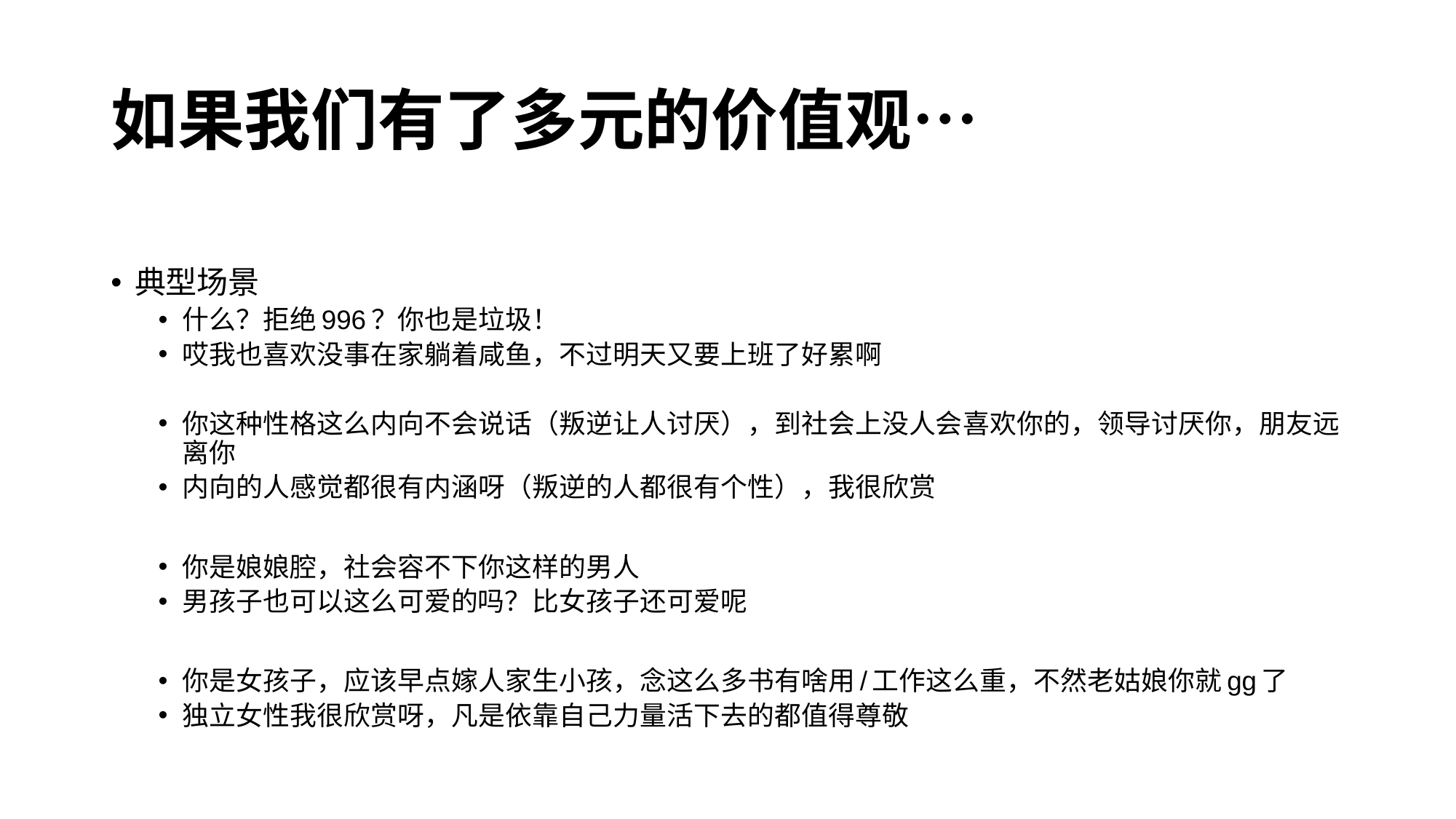

# 如果我们有了多元的价值观…

典型场景
什么？拒绝996？你也是垃圾！
哎我也喜欢没事在家躺着咸鱼，不过明天又要上班了好累啊

你这种性格这么内向不会说话（叛逆让人讨厌），到社会上没人会喜欢你的，领导讨厌你，朋友远离你
内向的人感觉都很有内涵呀（叛逆的人都很有个性），我很欣赏

你是娘娘腔，社会容不下你这样的男人
男孩子也可以这么可爱的吗？比女孩子还可爱呢

你是女孩子，应该早点嫁人家生小孩，念这么多书有啥用/工作这么重，不然老姑娘你就gg了
独立女性我很欣赏呀，凡是依靠自己力量活下去的都值得尊敬